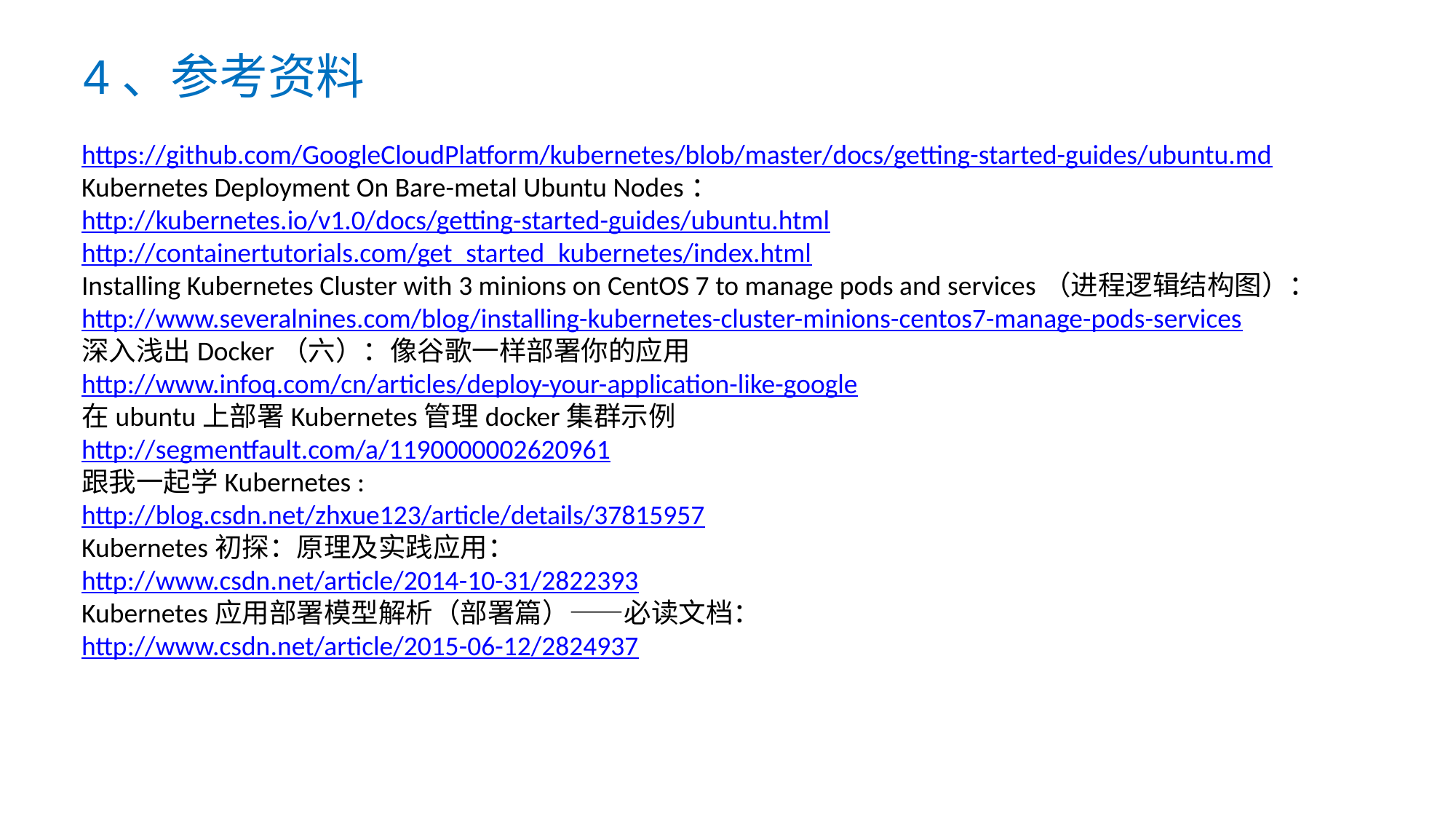

# 4、参考资料
https://github.com/GoogleCloudPlatform/kubernetes/blob/master/docs/getting-started-guides/ubuntu.md
Kubernetes Deployment On Bare-metal Ubuntu Nodes：
http://kubernetes.io/v1.0/docs/getting-started-guides/ubuntu.html
http://containertutorials.com/get_started_kubernetes/index.html
Installing Kubernetes Cluster with 3 minions on CentOS 7 to manage pods and services（进程逻辑结构图）：
http://www.severalnines.com/blog/installing-kubernetes-cluster-minions-centos7-manage-pods-services
深入浅出Docker（六）：像谷歌一样部署你的应用
http://www.infoq.com/cn/articles/deploy-your-application-like-google
在ubuntu上部署Kubernetes管理docker集群示例
http://segmentfault.com/a/1190000002620961
跟我一起学Kubernetes :
http://blog.csdn.net/zhxue123/article/details/37815957
Kubernetes初探：原理及实践应用：
http://www.csdn.net/article/2014-10-31/2822393
Kubernetes应用部署模型解析（部署篇）——必读文档：
http://www.csdn.net/article/2015-06-12/2824937